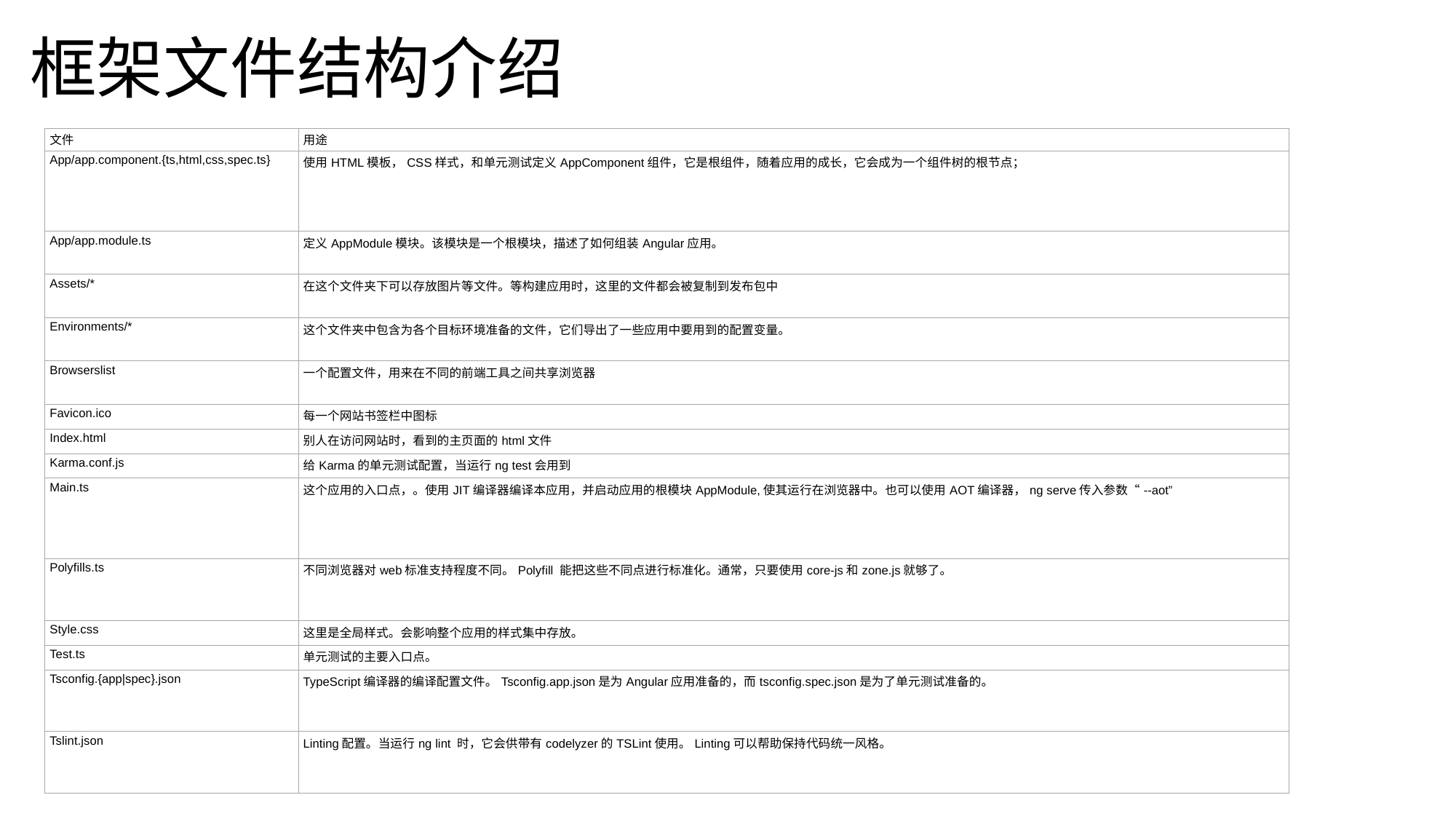

# 框架文件结构介绍
| 文件 | 用途 |
| --- | --- |
| App/app.component.{ts,html,css,spec.ts} | 使用HTML模板，CSS样式，和单元测试定义AppComponent组件，它是根组件，随着应用的成长，它会成为一个组件树的根节点； |
| App/app.module.ts | 定义AppModule模块。该模块是一个根模块，描述了如何组装Angular应用。 |
| Assets/\* | 在这个文件夹下可以存放图片等文件。等构建应用时，这里的文件都会被复制到发布包中 |
| Environments/\* | 这个文件夹中包含为各个目标环境准备的文件，它们导出了一些应用中要用到的配置变量。 |
| Browserslist | 一个配置文件，用来在不同的前端工具之间共享浏览器 |
| Favicon.ico | 每一个网站书签栏中图标 |
| Index.html | 别人在访问网站时，看到的主页面的html文件 |
| Karma.conf.js | 给Karma的单元测试配置，当运行ng test会用到 |
| Main.ts | 这个应用的入口点，。使用JIT编译器编译本应用，并启动应用的根模块AppModule,使其运行在浏览器中。也可以使用AOT编译器，ng serve传入参数“--aot” |
| Polyfills.ts | 不同浏览器对web标准支持程度不同。Polyfill 能把这些不同点进行标准化。通常，只要使用core-js和zone.js就够了。 |
| Style.css | 这里是全局样式。会影响整个应用的样式集中存放。 |
| Test.ts | 单元测试的主要入口点。 |
| Tsconfig.{app|spec}.json | TypeScript编译器的编译配置文件。Tsconfig.app.json是为Angular应用准备的，而tsconfig.spec.json是为了单元测试准备的。 |
| Tslint.json | Linting配置。当运行ng lint 时，它会供带有codelyzer的TSLint使用。Linting可以帮助保持代码统一风格。 |